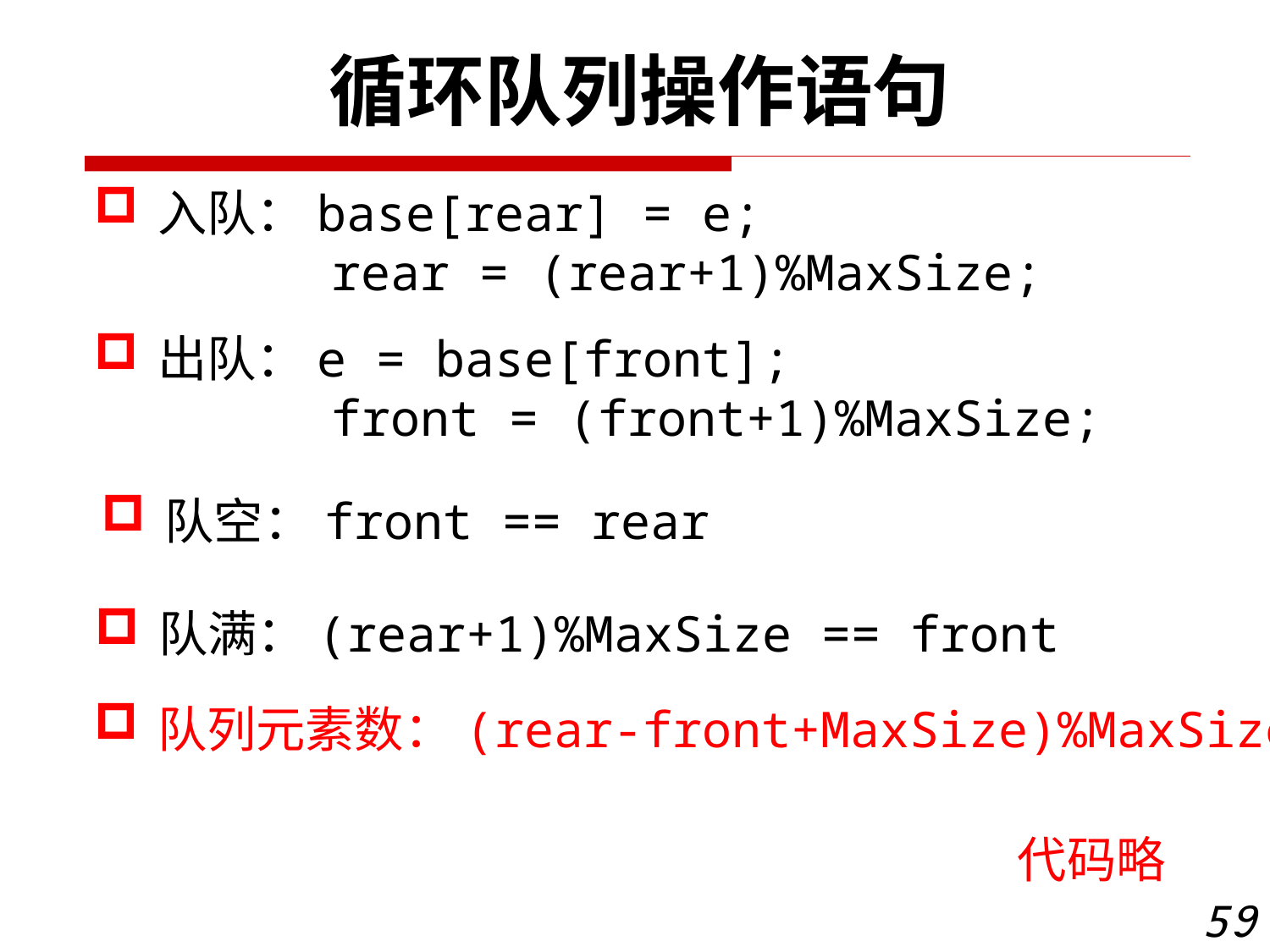

循环队列操作语句
入队：base[rear] = e;
        rear = (rear+1)%MaxSize;
出队：e = base[front];
        front = (front+1)%MaxSize;
队空：front == rear
队满：(rear+1)%MaxSize == front
队列元素数：(rear-front+MaxSize)%MaxSize
代码略
59